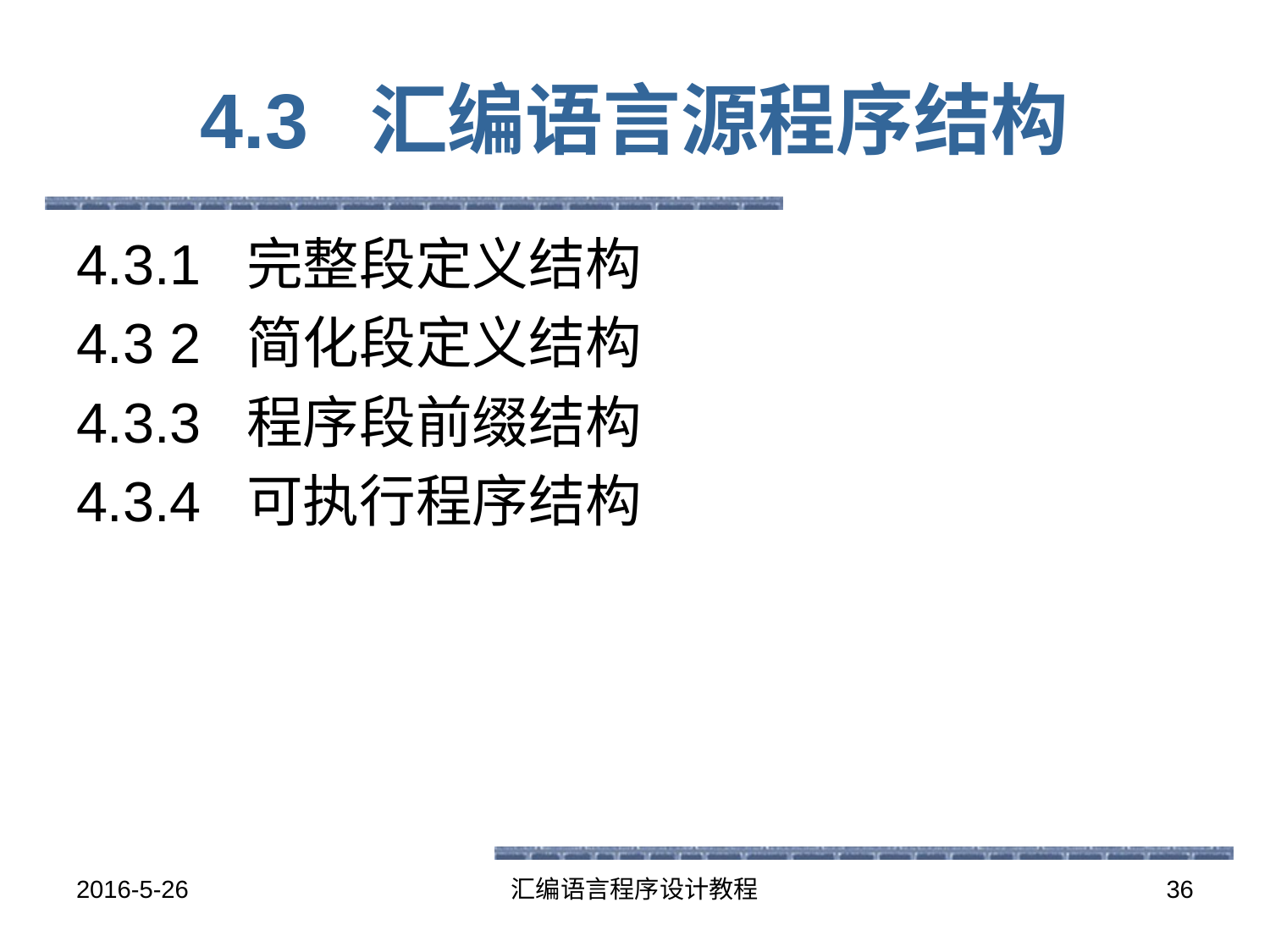

# 4.3  汇编语言源程序结构
4.3.1  完整段定义结构
4.3 2  简化段定义结构
4.3.3  程序段前缀结构
4.3.4  可执行程序结构
2016-5-26
汇编语言程序设计教程
36